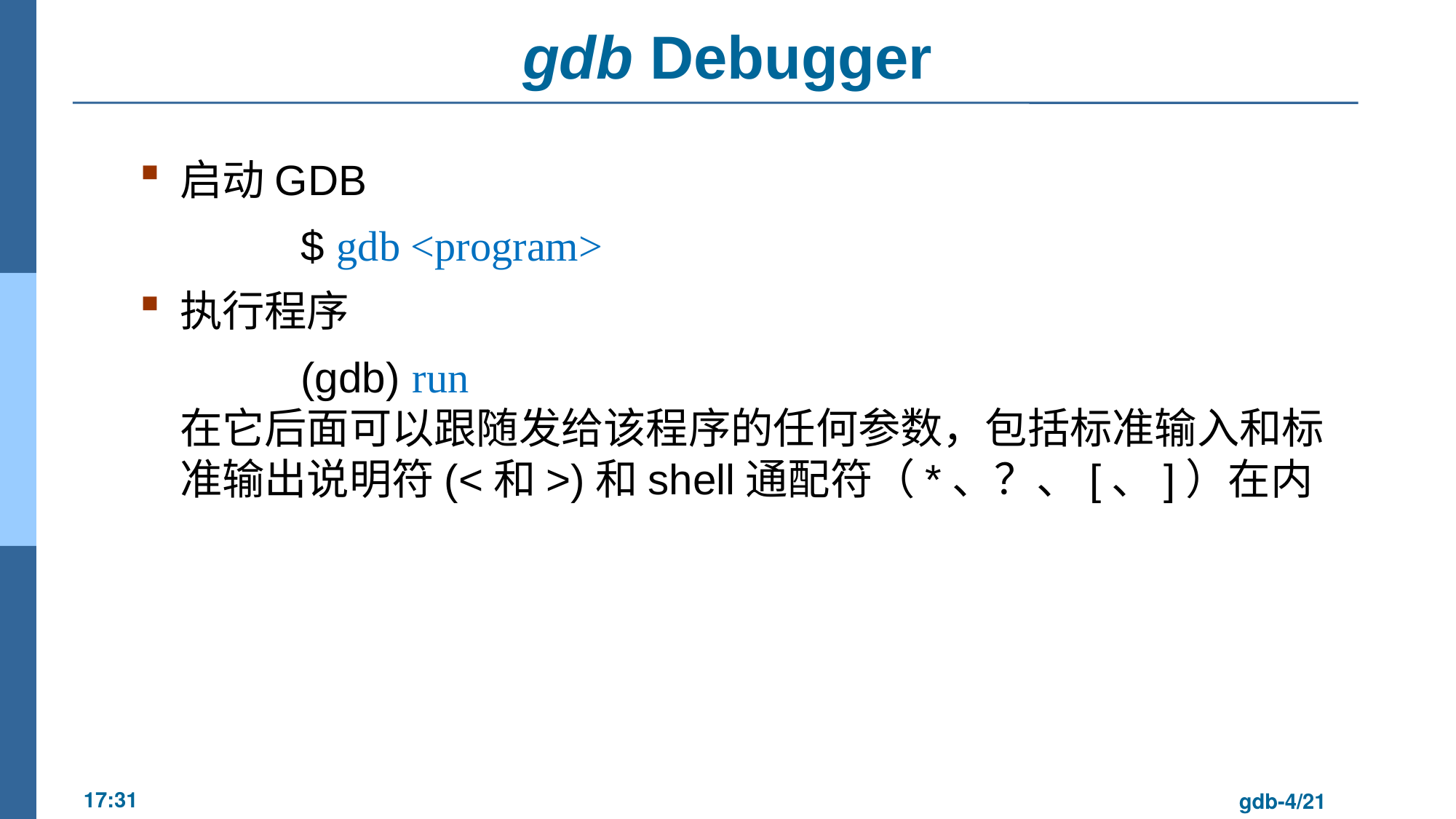

# gdb Debugger
启动GDB
		 $ gdb <program>
执行程序
		 (gdb) run
在它后面可以跟随发给该程序的任何参数，包括标准输入和标准输出说明符(<和>)和shell通配符（*、？、[、]）在内